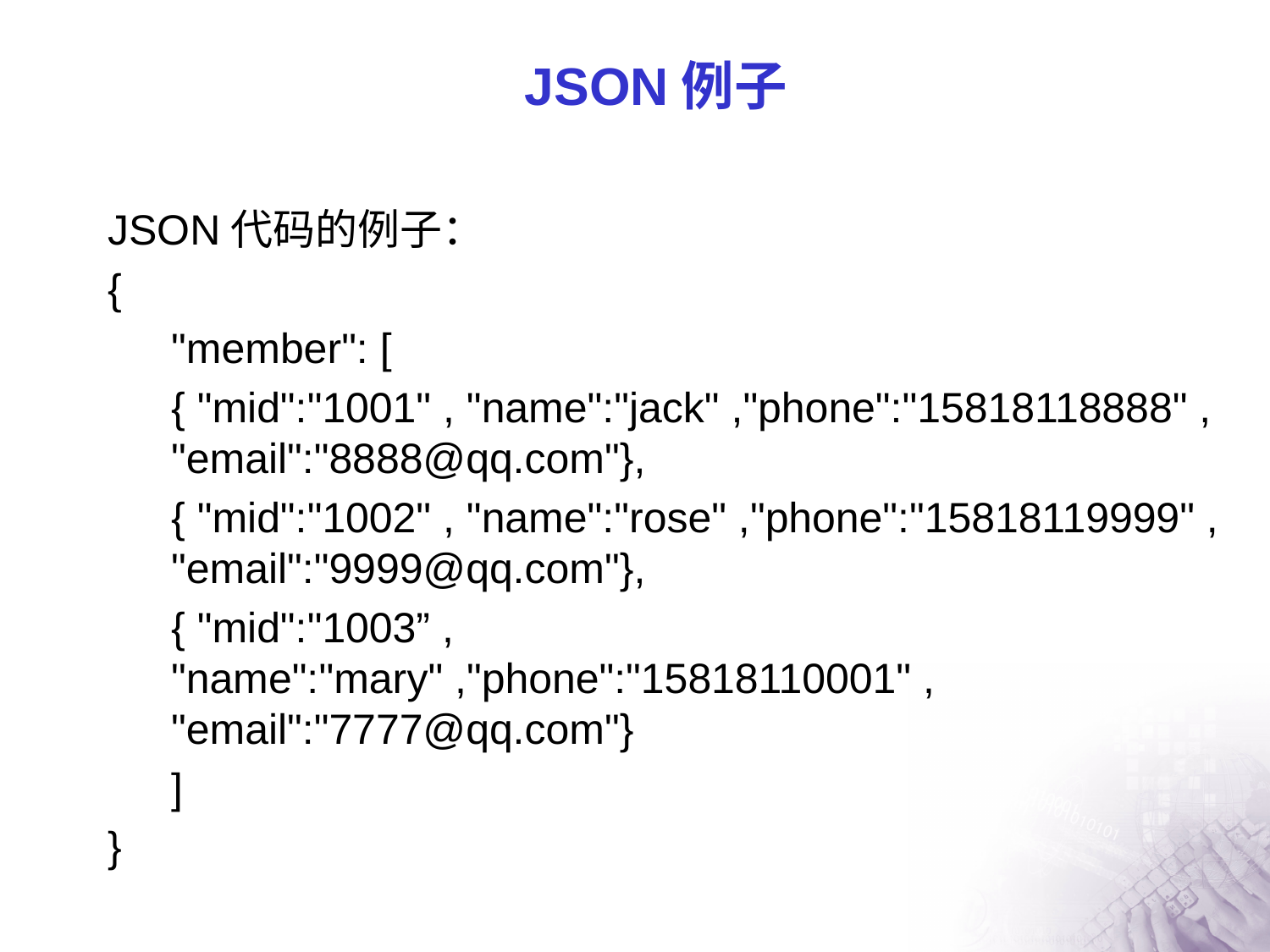

# JSON例子
JSON代码的例子：
{
"member": [
{ "mid":"1001" , "name":"jack" ,"phone":"15818118888" , "email":"8888@qq.com"},
{ "mid":"1002" , "name":"rose" ,"phone":"15818119999" , "email":"9999@qq.com"},
{ "mid":"1003” , "name":"mary" ,"phone":"15818110001" , "email":"7777@qq.com"}
]
}